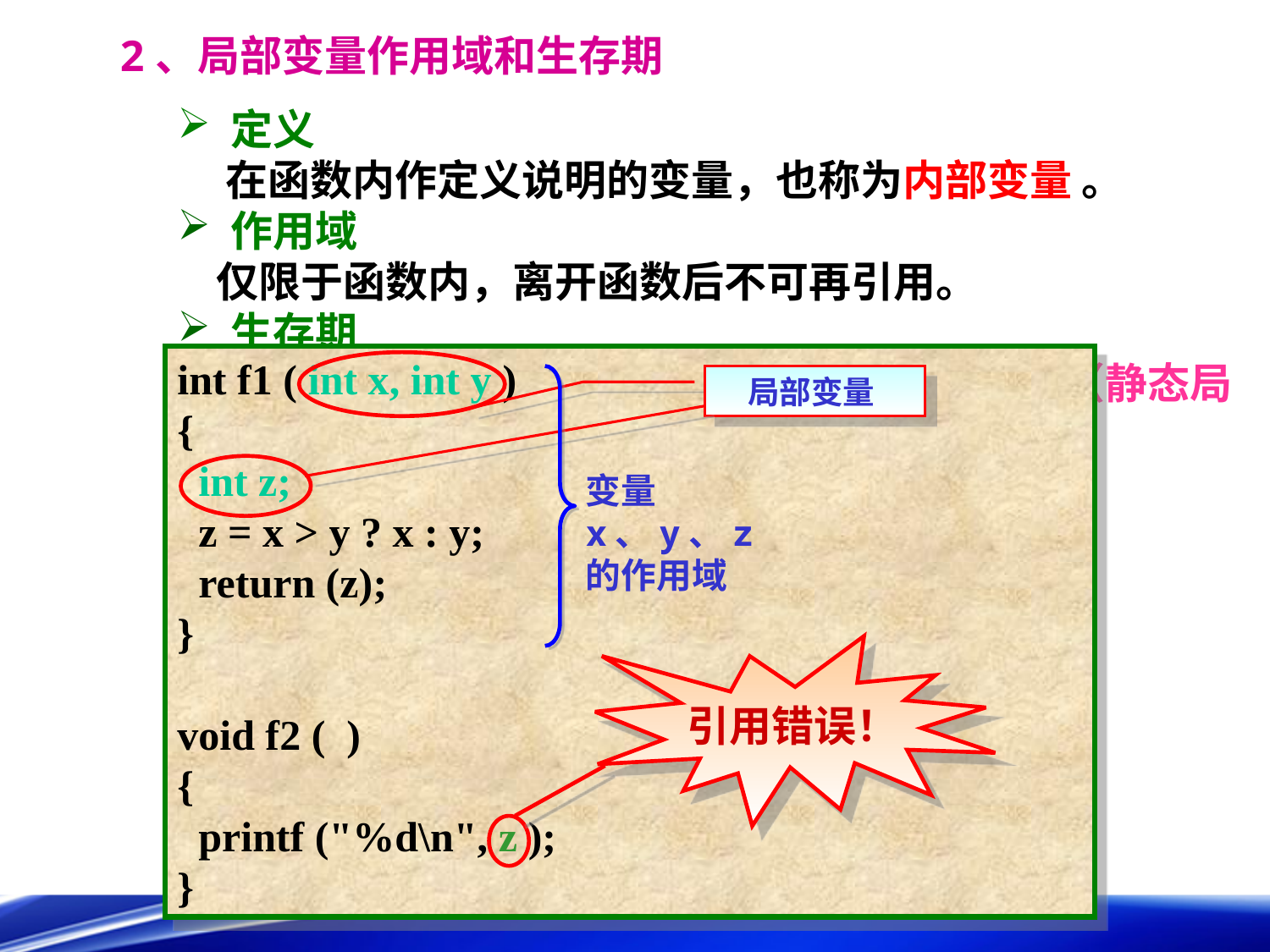

2、局部变量作用域和生存期
 定义
    在函数内作定义说明的变量，也称为内部变量 。
 作用域
   仅限于函数内，离开函数后不可再引用。
 生存期
   从函数被调用的时刻到函数返回调用处的时刻（静态局部变量除外）。
int f1 ( int x, int y )
{
  int z;
  z = x > y ? x : y;
  return (z);
}

void f2 (  )
{
  printf ("%d\n", z );
}

局部变量

变量x、y、z的作用域

引用错误！